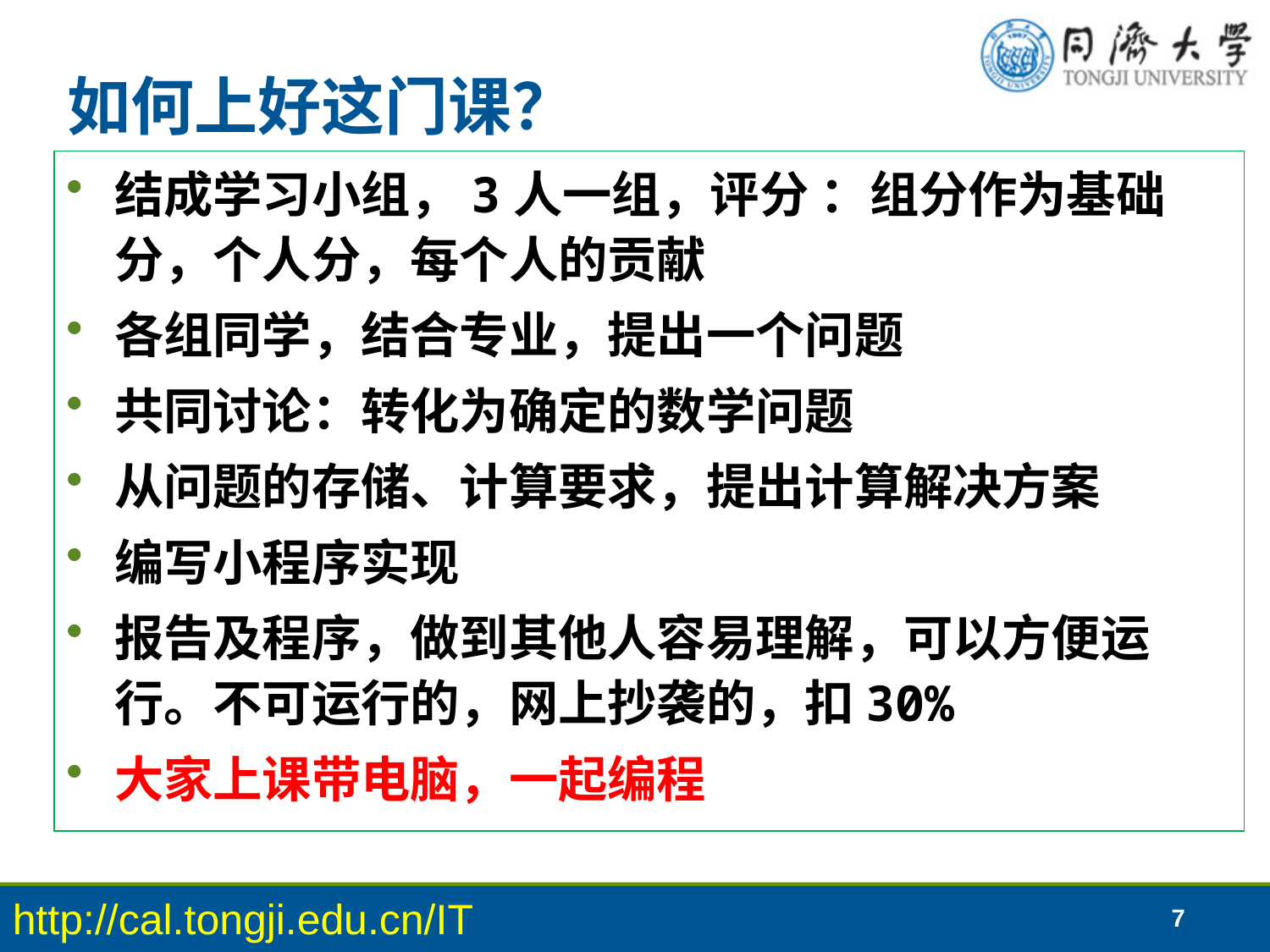

# 如何上好这门课？
结成学习小组，3人一组，评分 ：组分作为基础分，个人分，每个人的贡献
各组同学，结合专业，提出一个问题
共同讨论：转化为确定的数学问题
从问题的存储、计算要求，提出计算解决方案
编写小程序实现
报告及程序，做到其他人容易理解，可以方便运行。不可运行的，网上抄袭的，扣30%
大家上课带电脑，一起编程